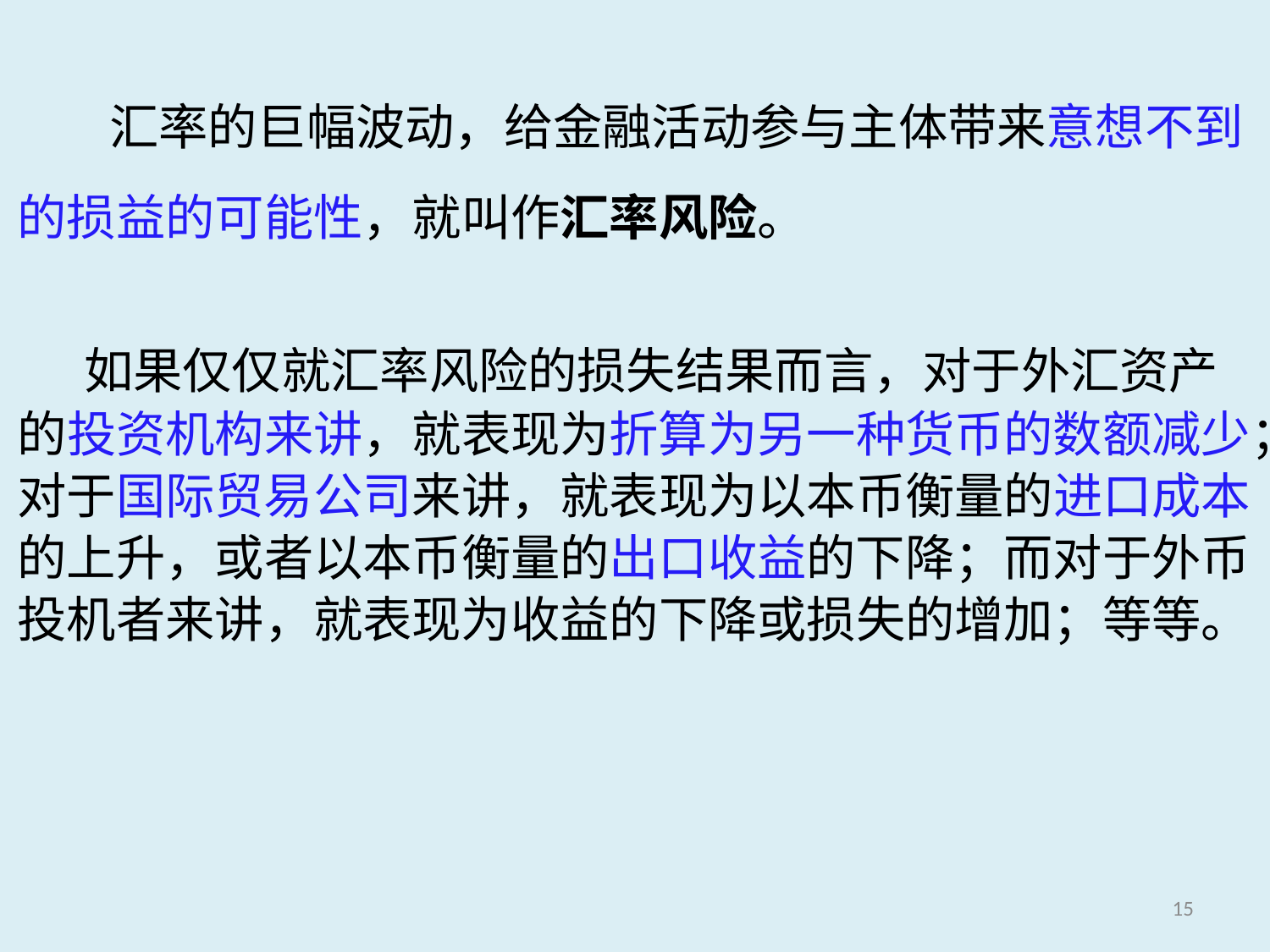

汇率的巨幅波动，给金融活动参与主体带来意想不到的损益的可能性，就叫作汇率风险。

    如果仅仅就汇率风险的损失结果而言，对于外汇资产的投资机构来讲，就表现为折算为另一种货币的数额减少；对于国际贸易公司来讲，就表现为以本币衡量的进口成本的上升，或者以本币衡量的出口收益的下降；而对于外币投机者来讲，就表现为收益的下降或损失的增加；等等。
15